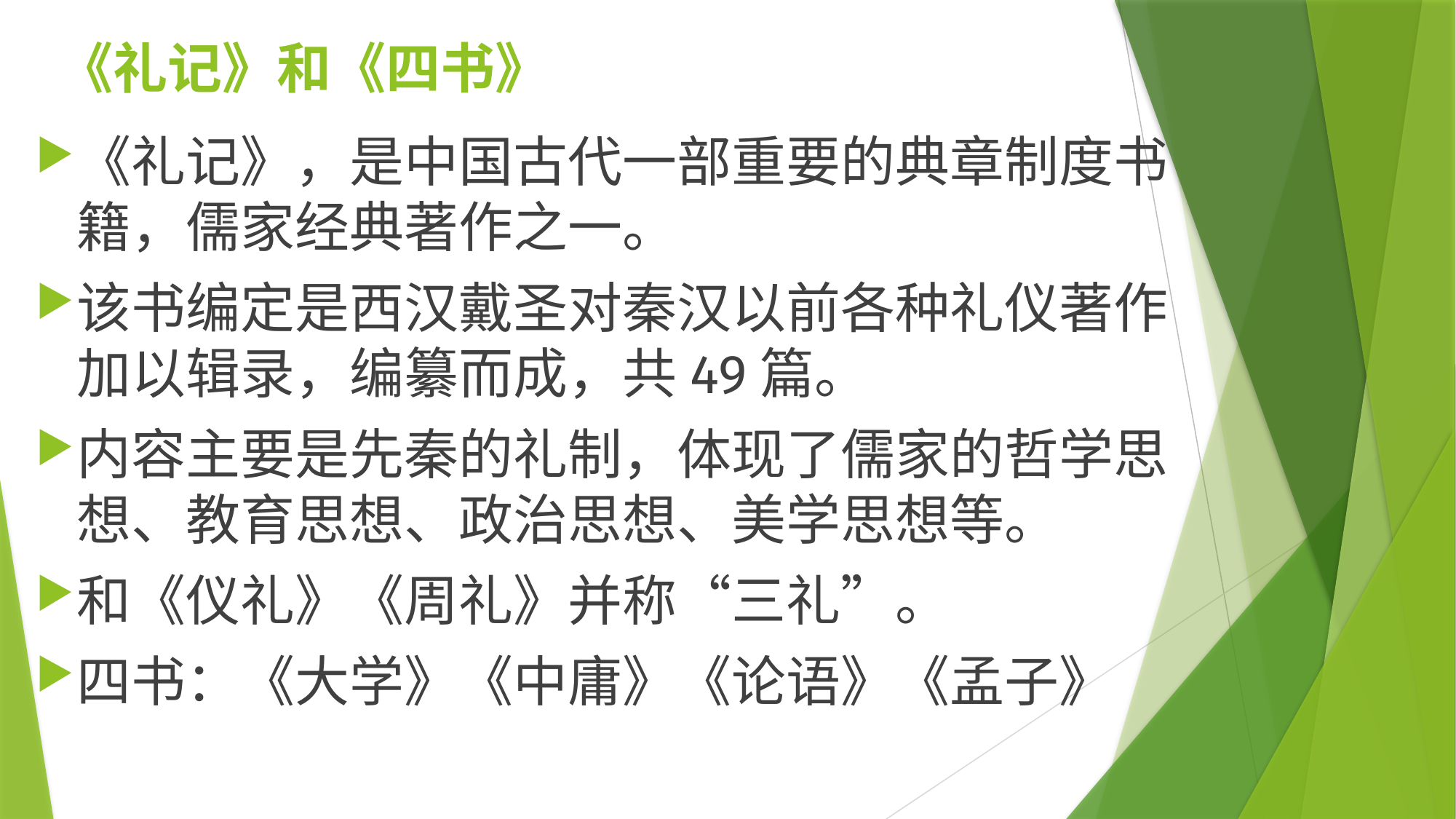

# 《礼记》和《四书》
《礼记》，是中国古代一部重要的典章制度书籍，儒家经典著作之一。
该书编定是西汉戴圣对秦汉以前各种礼仪著作加以辑录，编纂而成，共49篇。
内容主要是先秦的礼制，体现了儒家的哲学思想、教育思想、政治思想、美学思想等。
和《仪礼》《周礼》并称“三礼”。
四书：《大学》《中庸》《论语》《孟子》